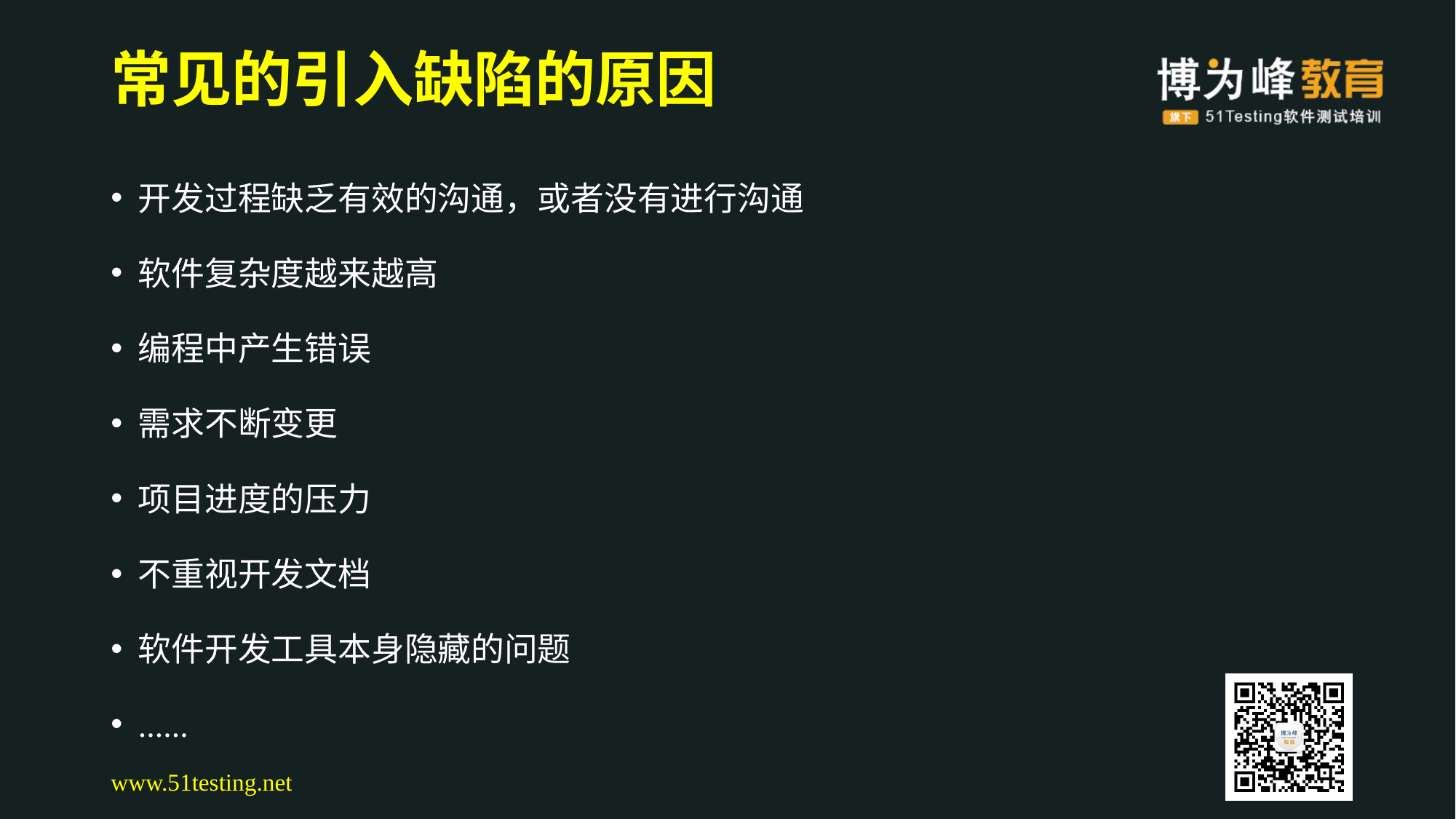

# 常见的引入缺陷的原因
开发过程缺乏有效的沟通，或者没有进行沟通
软件复杂度越来越高
编程中产生错误
需求不断变更
项目进度的压力
不重视开发文档
软件开发工具本身隐藏的问题
......

www.51testing.net